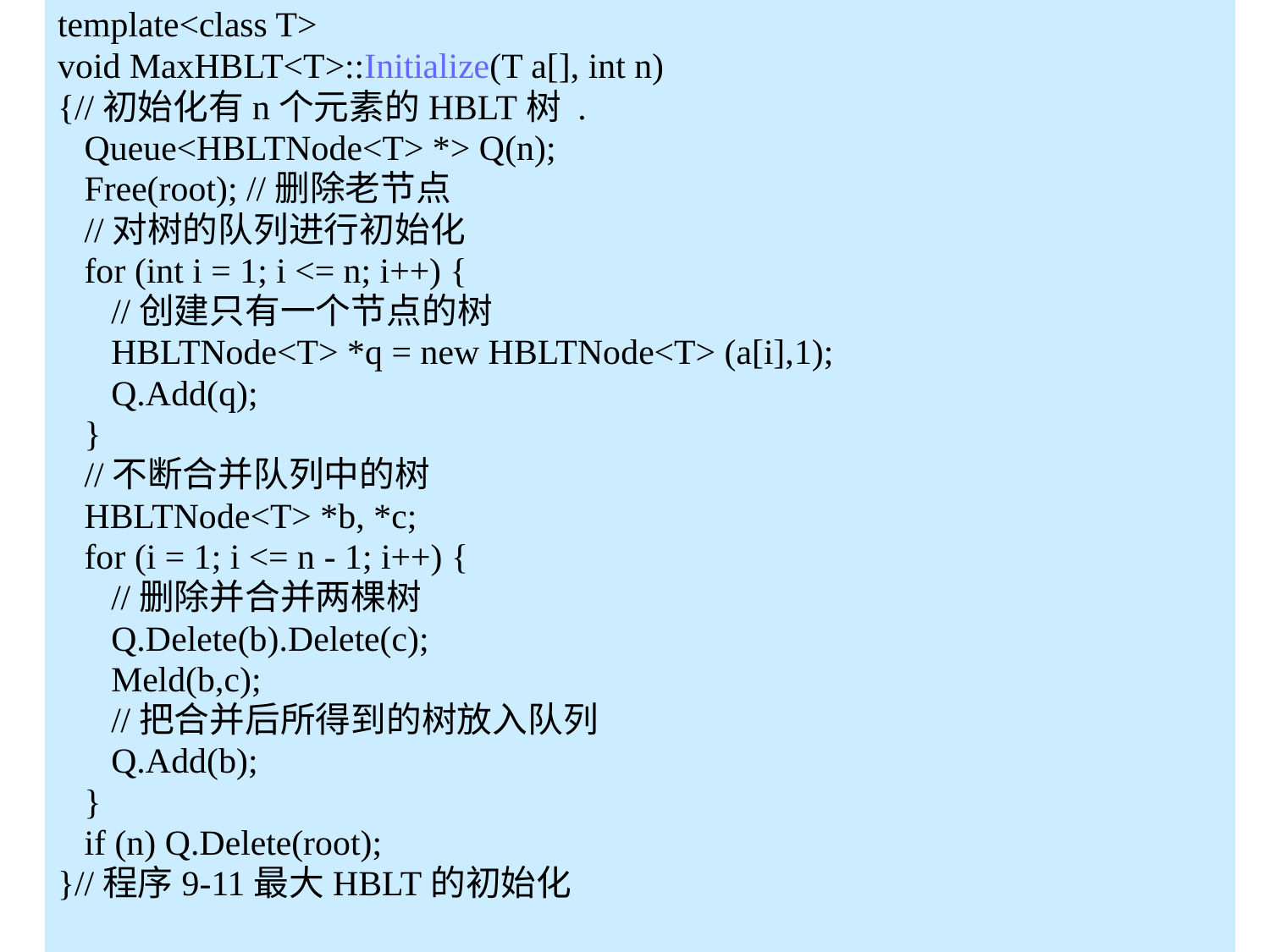

template<class T>
void MaxHBLT<T>::Initialize(T a[], int n)
{//初始化有n个元素的HBLT树 .
   Queue<HBLTNode<T> *> Q(n);
   Free(root); //删除老节点
   //对树的队列进行初始化
   for (int i = 1; i <= n; i++) {
      //创建只有一个节点的树
      HBLTNode<T> *q = new HBLTNode<T> (a[i],1);
      Q.Add(q);
   }
   //不断合并队列中的树
   HBLTNode<T> *b, *c;
   for (i = 1; i <= n - 1; i++) {
      //删除并合并两棵树
      Q.Delete(b).Delete(c);
      Meld(b,c);
      //把合并后所得到的树放入队列
      Q.Add(b);
   }
   if (n) Q.Delete(root);
}//程序9-11最大HBLT的初始化
38

9.4.6  类MaxHBLT